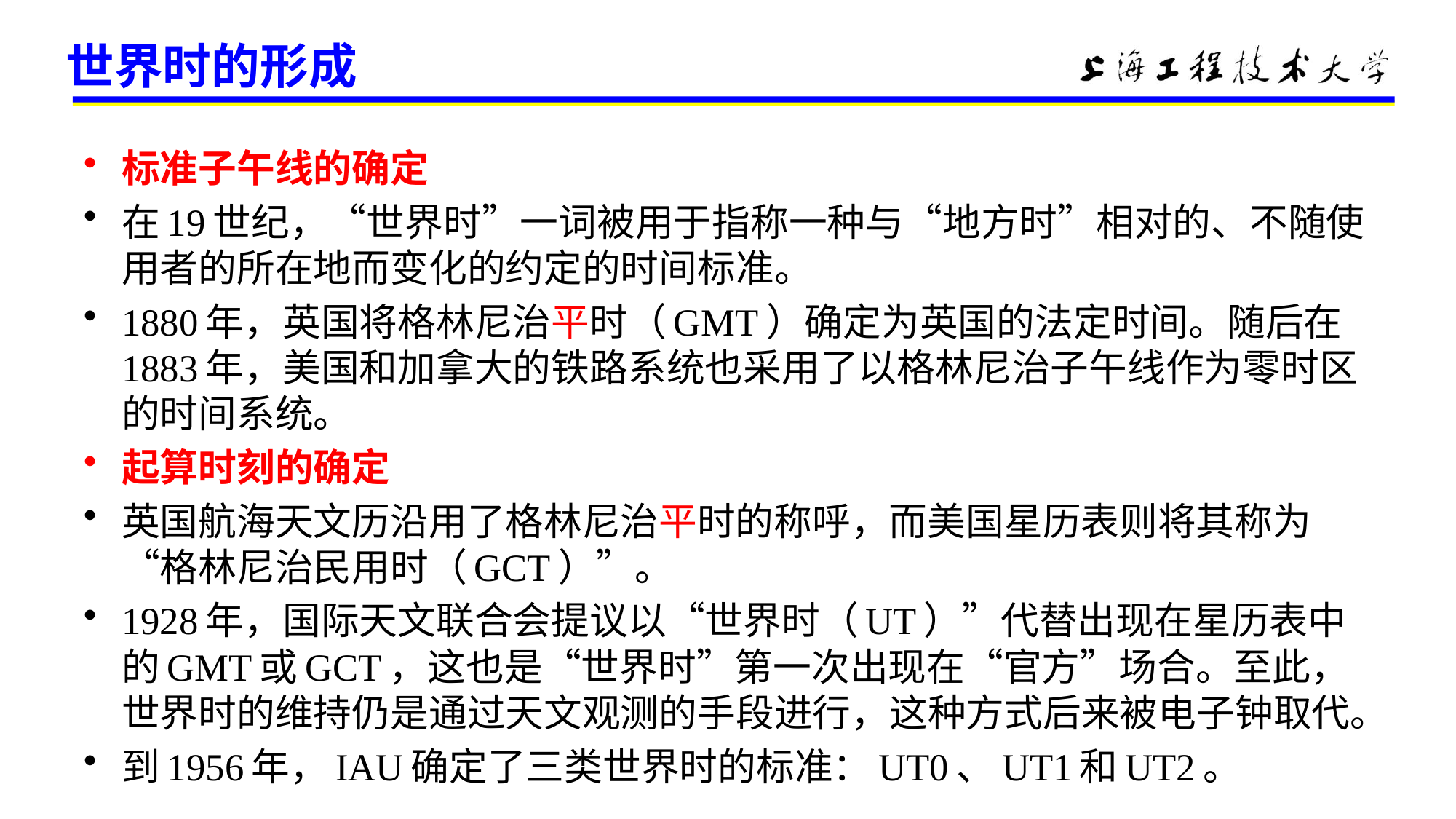

# 世界时的形成
标准子午线的确定
在19世纪，“世界时”一词被用于指称一种与“地方时”相对的、不随使用者的所在地而变化的约定的时间标准。
1880年，英国将格林尼治平时（GMT）确定为英国的法定时间。随后在1883年，美国和加拿大的铁路系统也采用了以格林尼治子午线作为零时区的时间系统。
起算时刻的确定
英国航海天文历沿用了格林尼治平时的称呼，而美国星历表则将其称为“格林尼治民用时（GCT）”。
1928年，国际天文联合会提议以“世界时（UT）”代替出现在星历表中的GMT或GCT，这也是“世界时”第一次出现在“官方”场合。至此，世界时的维持仍是通过天文观测的手段进行，这种方式后来被电子钟取代。
到1956年，IAU确定了三类世界时的标准：UT0、UT1和UT2。